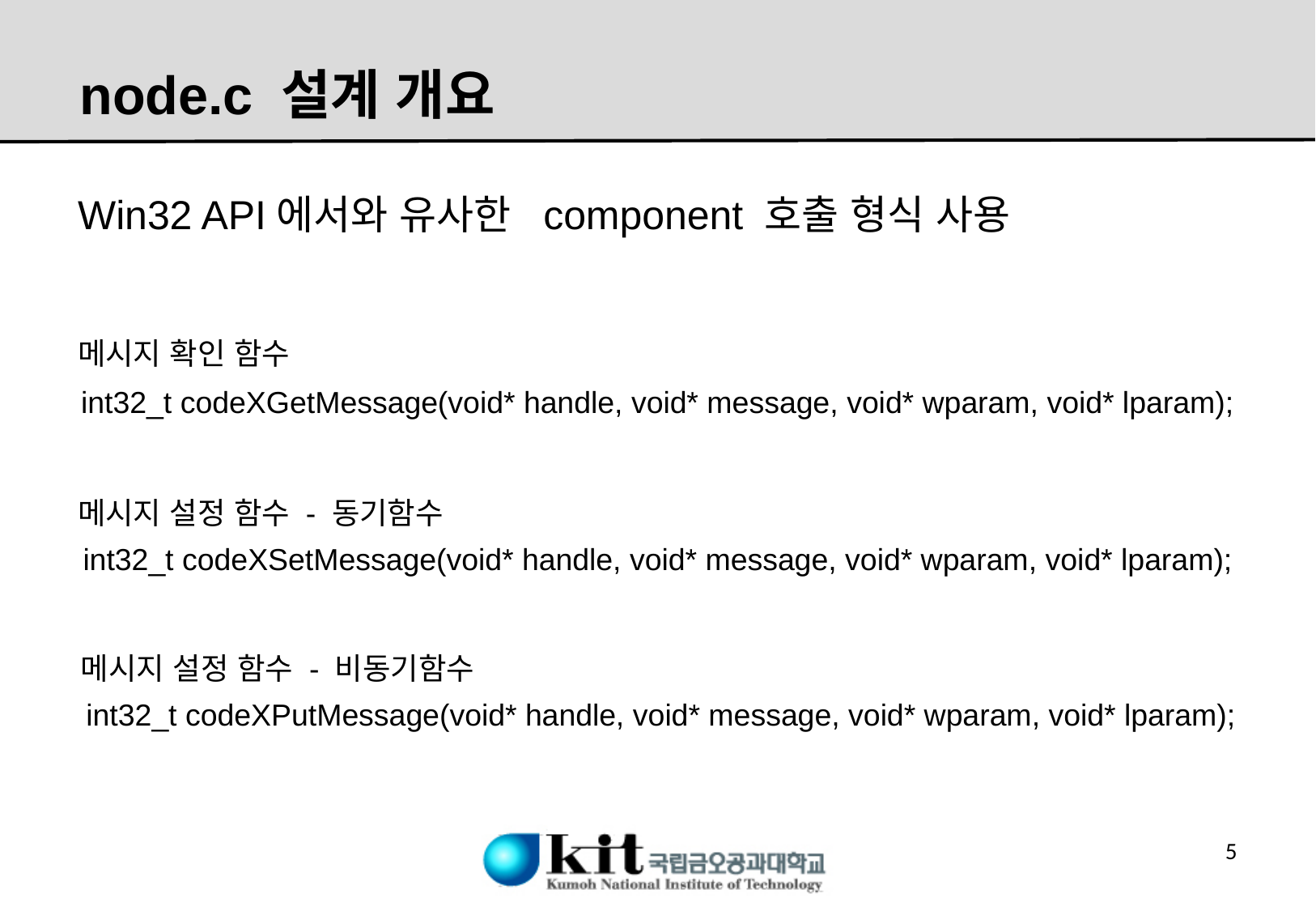

# node.c 설계 개요
Win32 API에서와 유사한  component 호출 형식 사용
메시지 확인 함수
int32_t codeXGetMessage(void* handle, void* message, void* wparam, void* lparam);
메시지 설정 함수 - 동기함수
int32_t codeXSetMessage(void* handle, void* message, void* wparam, void* lparam);
메시지 설정 함수 - 비동기함수
int32_t codeXPutMessage(void* handle, void* message, void* wparam, void* lparam);
5